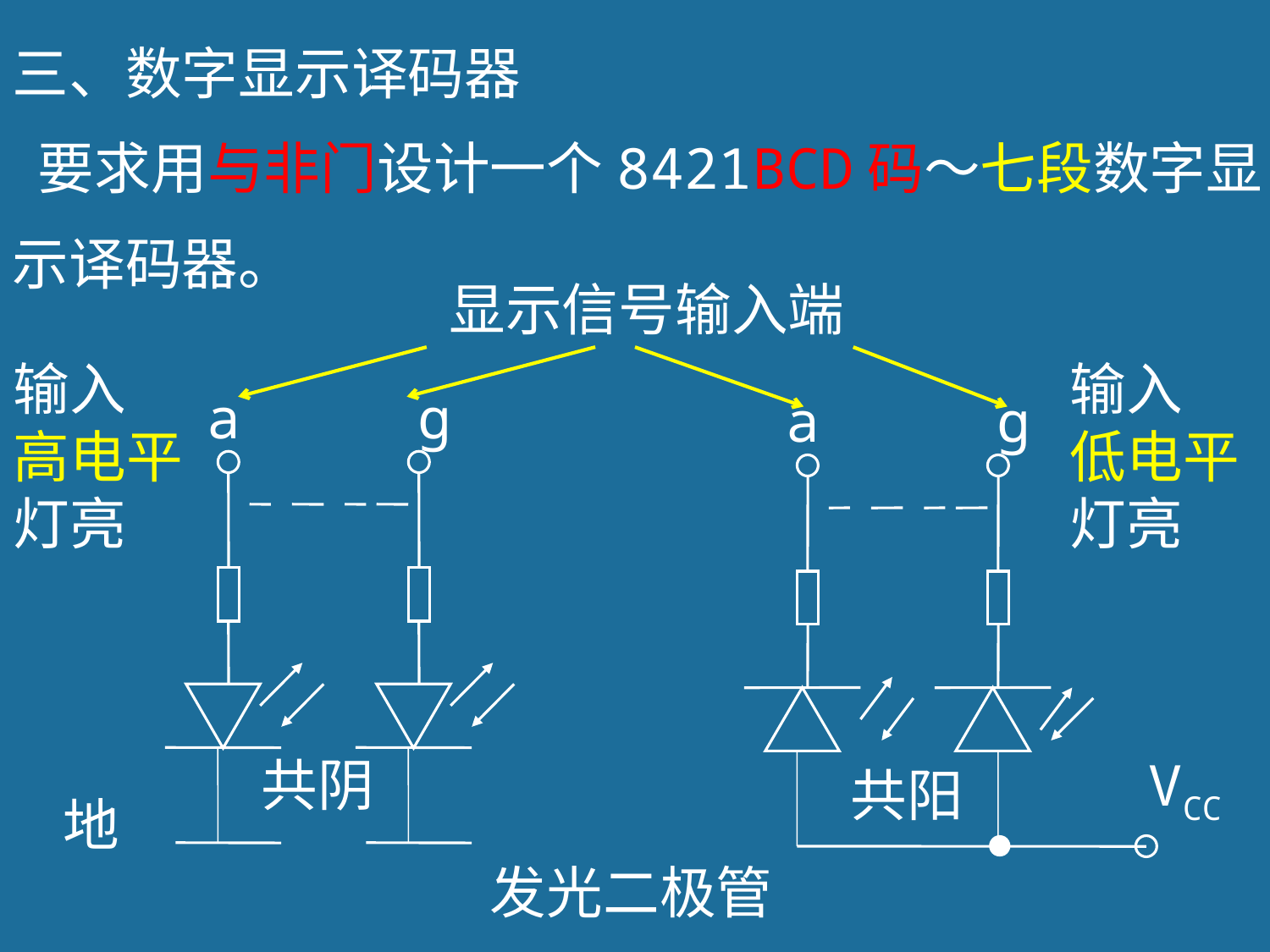

三、数字显示译码器
要求用与非门设计一个8421BCD码～七段数字显
示译码器。
显示信号输入端
输入
高电平
灯亮
a
 g

共阴

地

输入
低电平
灯亮
a
 g

VCC

共阳

发光二极管
165